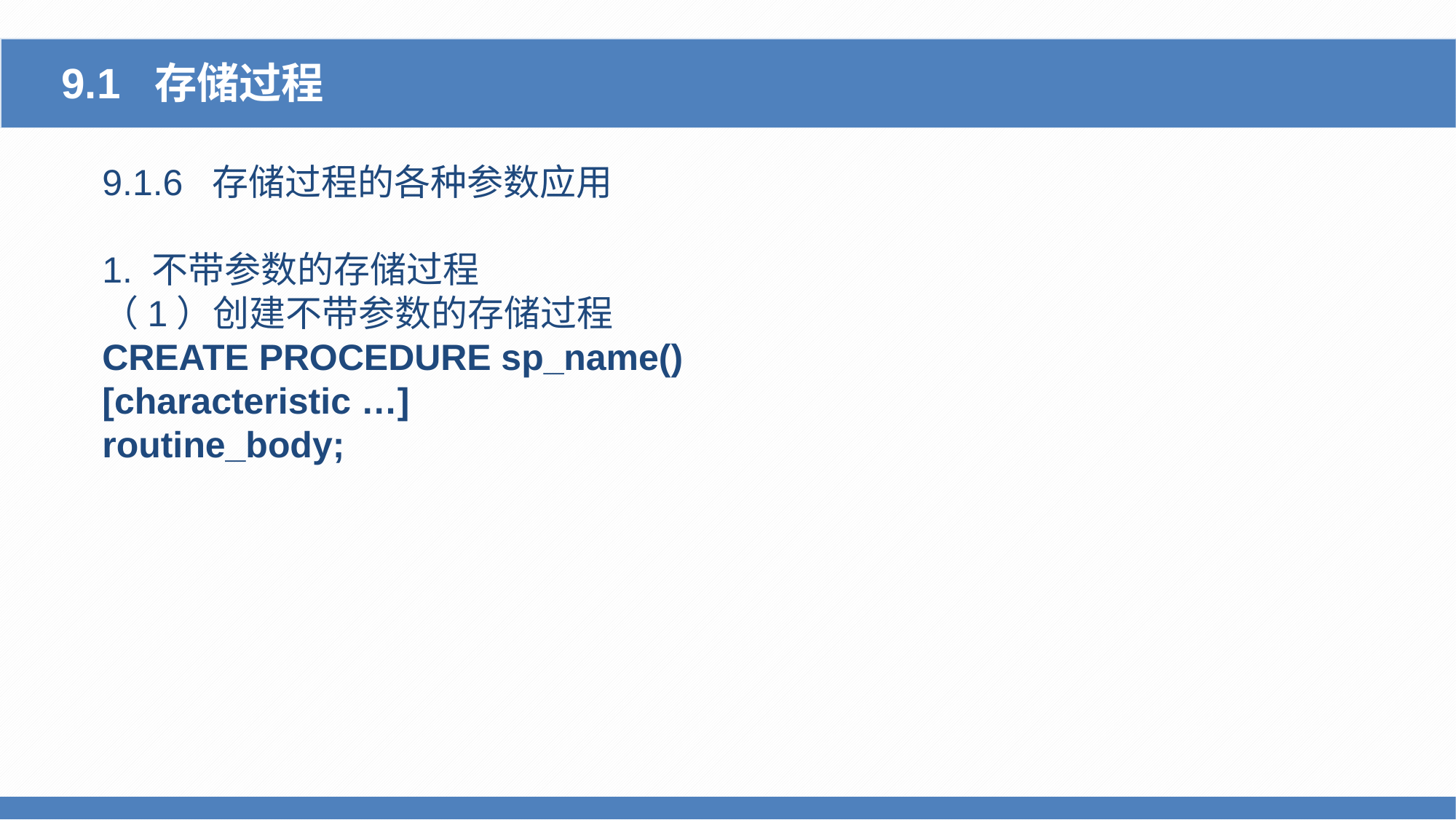

9.1  存储过程
9.1.6  存储过程的各种参数应用

1. 不带参数的存储过程
（1）创建不带参数的存储过程
CREATE PROCEDURE sp_name()
[characteristic …]
routine_body;